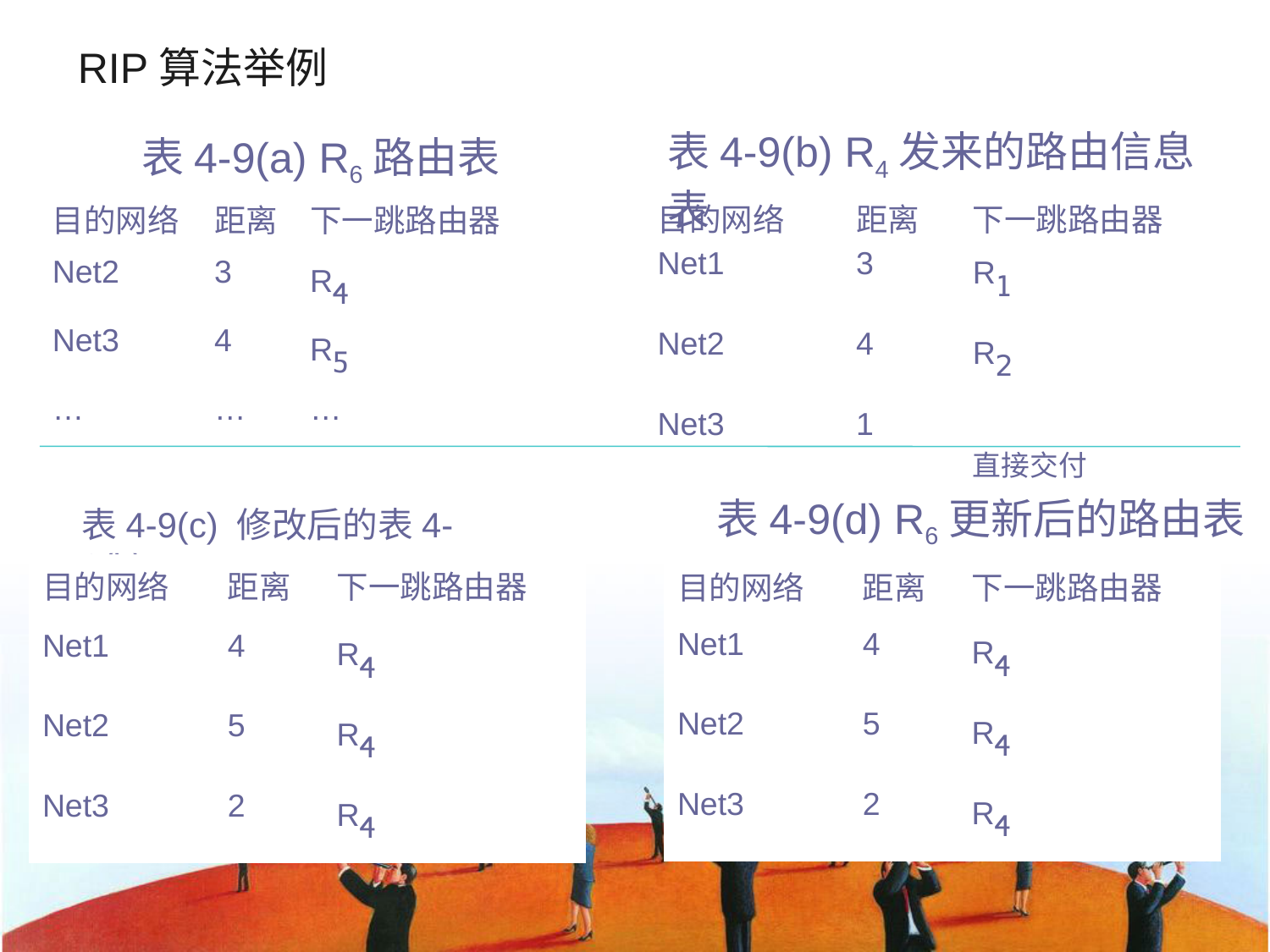

# RIP算法举例
表4-9(b) R4发来的路由信息表
表4-9(a) R6路由表
| 目的网络 | 距离 | 下一跳路由器 |
| --- | --- | --- |
| Net1 | 3 | R1 |
| Net2 | 4 | R2 |
| Net3 | 1 | 直接交付 |
| 目的网络 | 距离 | 下一跳路由器 |
| --- | --- | --- |
| Net2 | 3 | R4 |
| Net3 | 4 | R5 |
| … | … | … |
表4-9(d) R6更新后的路由表
表4-9(c) 修改后的表4-9(b)
| 目的网络 | 距离 | 下一跳路由器 |
| --- | --- | --- |
| Net1 | 4 | R4 |
| Net2 | 5 | R4 |
| Net3 | 2 | R4 |
| 目的网络 | 距离 | 下一跳路由器 |
| --- | --- | --- |
| Net1 | 4 | R4 |
| Net2 | 5 | R4 |
| Net3 | 2 | R4 |